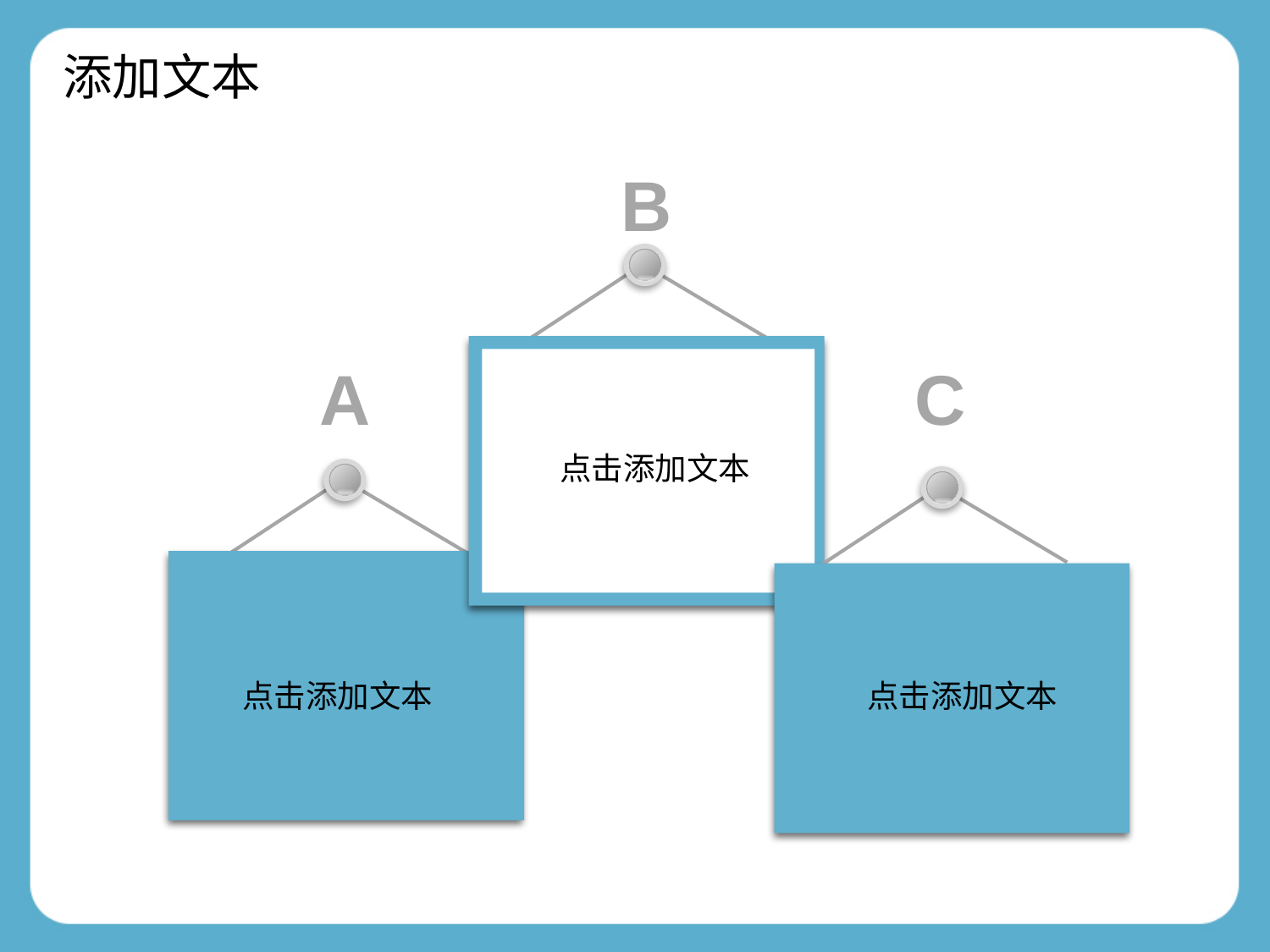

添加文本
B

点击添加文本

A
C

点击添加文本
点击添加文本

点击添加文本
点击添加文本
点击添加文本
点击添加文本